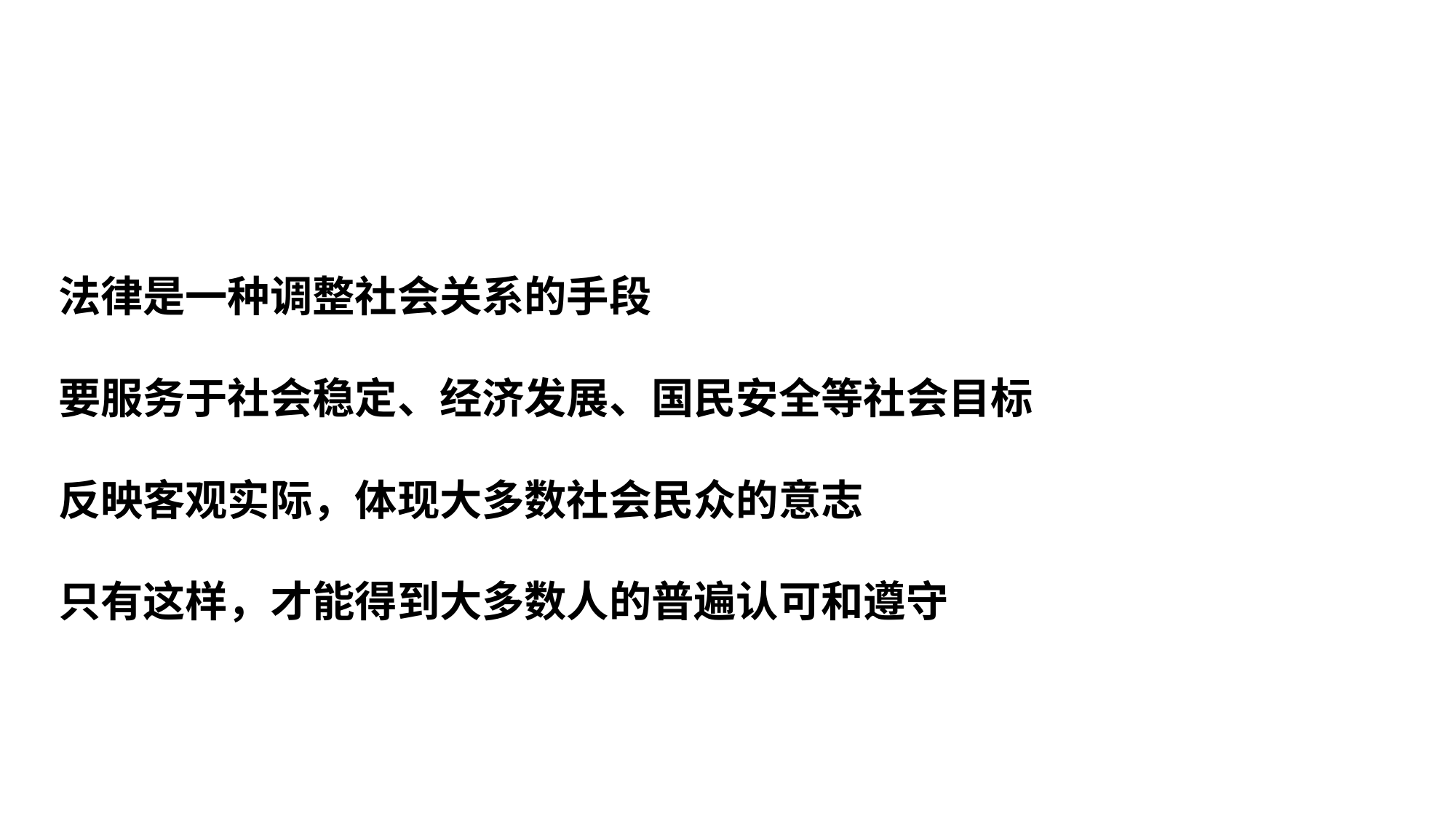

法律是一种调整社会关系的手段
要服务于社会稳定、经济发展、国民安全等社会目标
反映客观实际，体现大多数社会民众的意志
只有这样，才能得到大多数人的普遍认可和遵守